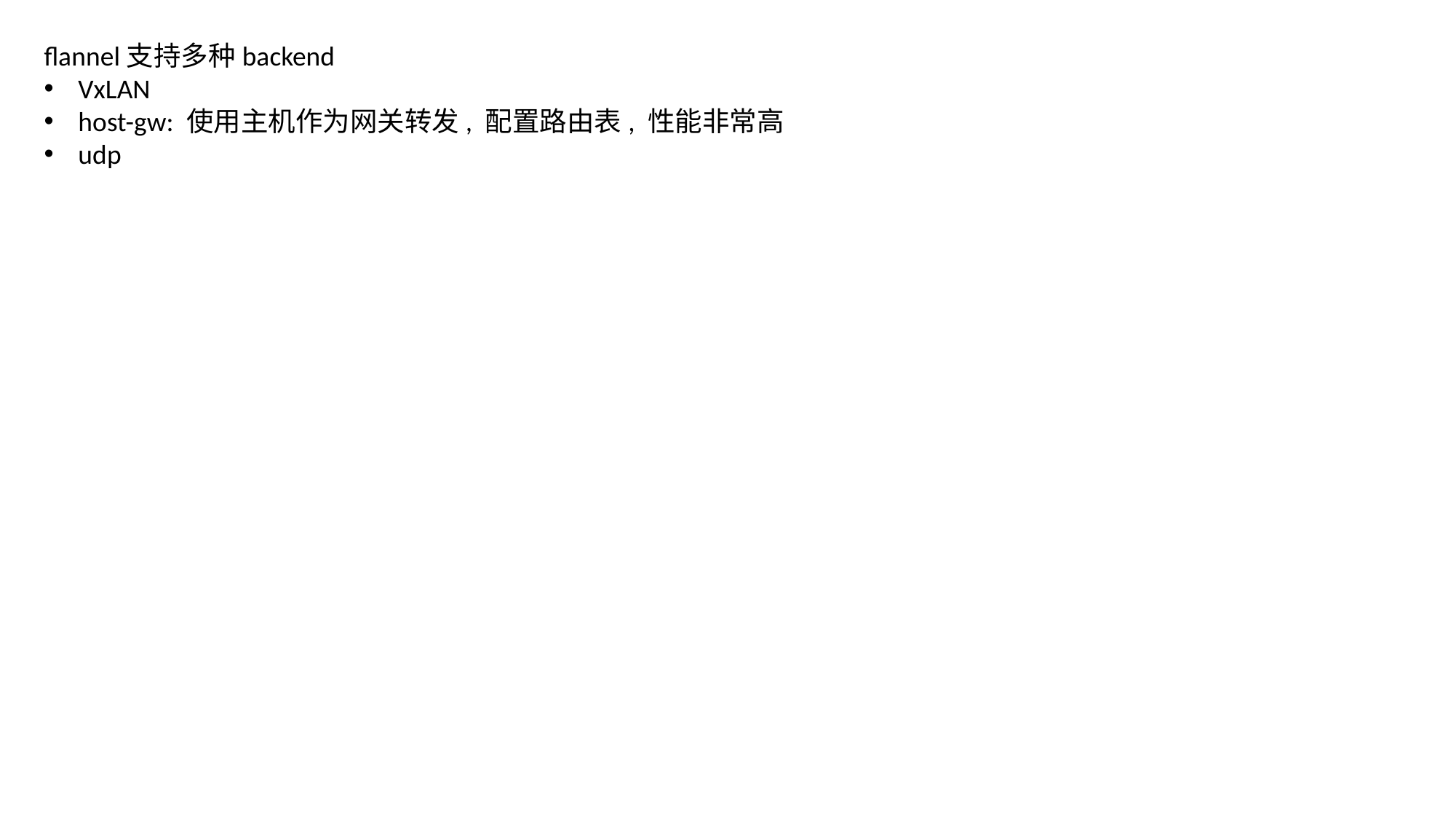

flannel支持多种backend
VxLAN
host-gw: 使用主机作为网关转发, 配置路由表, 性能非常高
udp